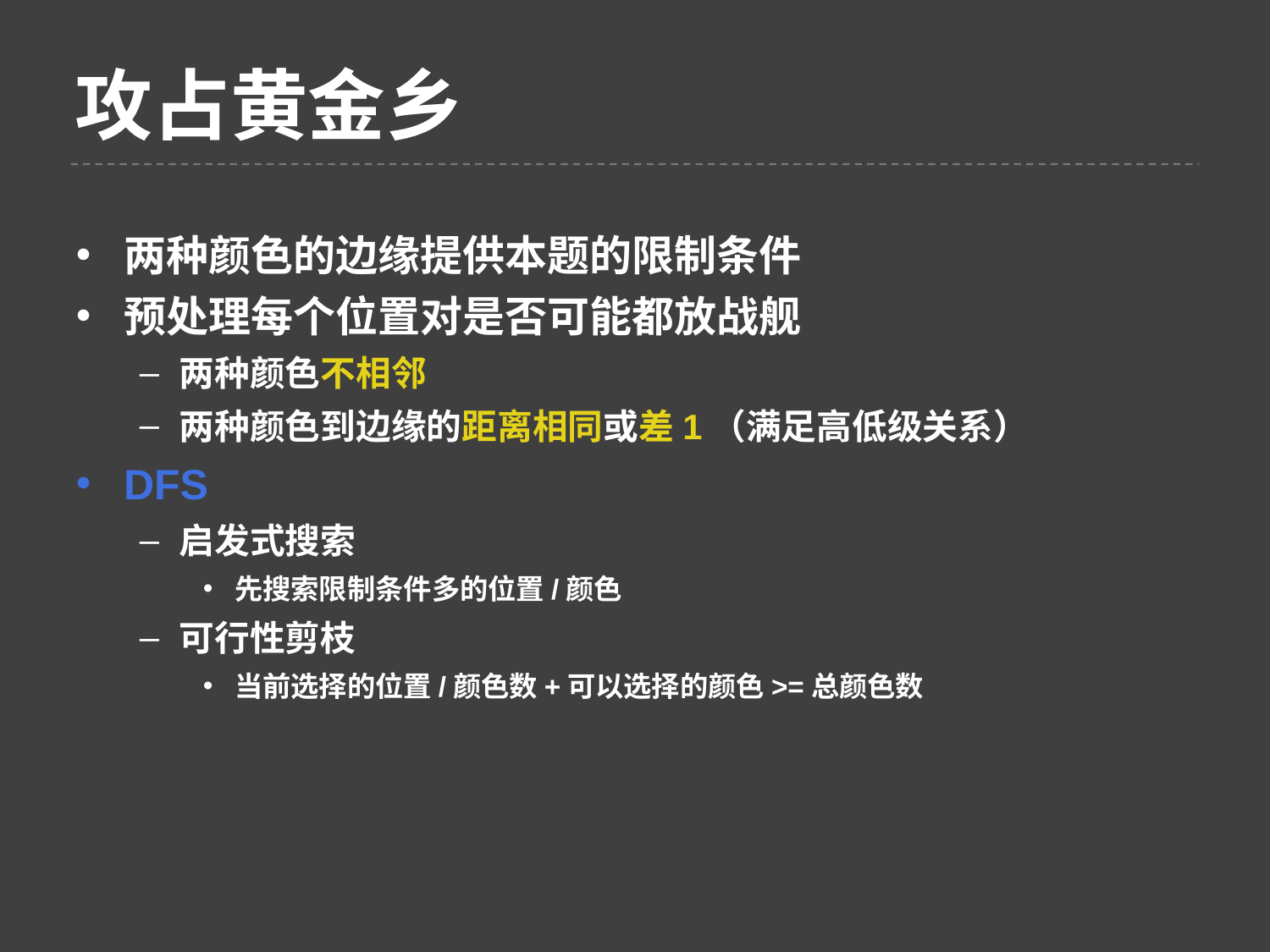

攻占黄金乡

两种颜色的边缘提供本题的限制条件
预处理每个位置对是否可能都放战舰
两种颜色不相邻
两种颜色到边缘的距离相同或差1（满足高低级关系）
DFS
启发式搜索
先搜索限制条件多的位置/颜色
可行性剪枝
当前选择的位置/颜色数+可以选择的颜色>=总颜色数